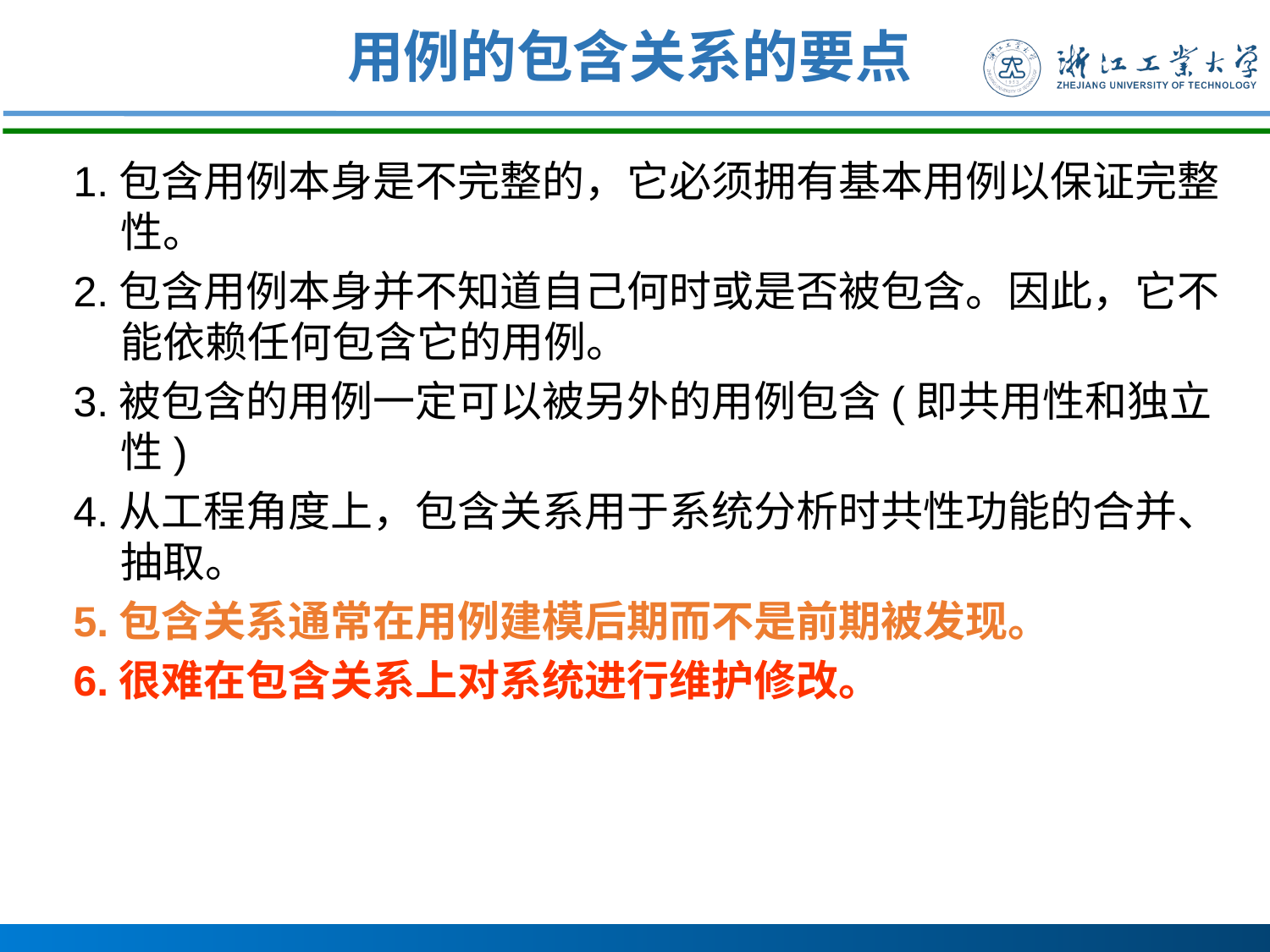

# 用例的包含关系的要点
1.包含用例本身是不完整的，它必须拥有基本用例以保证完整性。
2.包含用例本身并不知道自己何时或是否被包含。因此，它不能依赖任何包含它的用例。
3.被包含的用例一定可以被另外的用例包含(即共用性和独立性)
4.从工程角度上，包含关系用于系统分析时共性功能的合并、抽取。
5.包含关系通常在用例建模后期而不是前期被发现。
6.很难在包含关系上对系统进行维护修改。